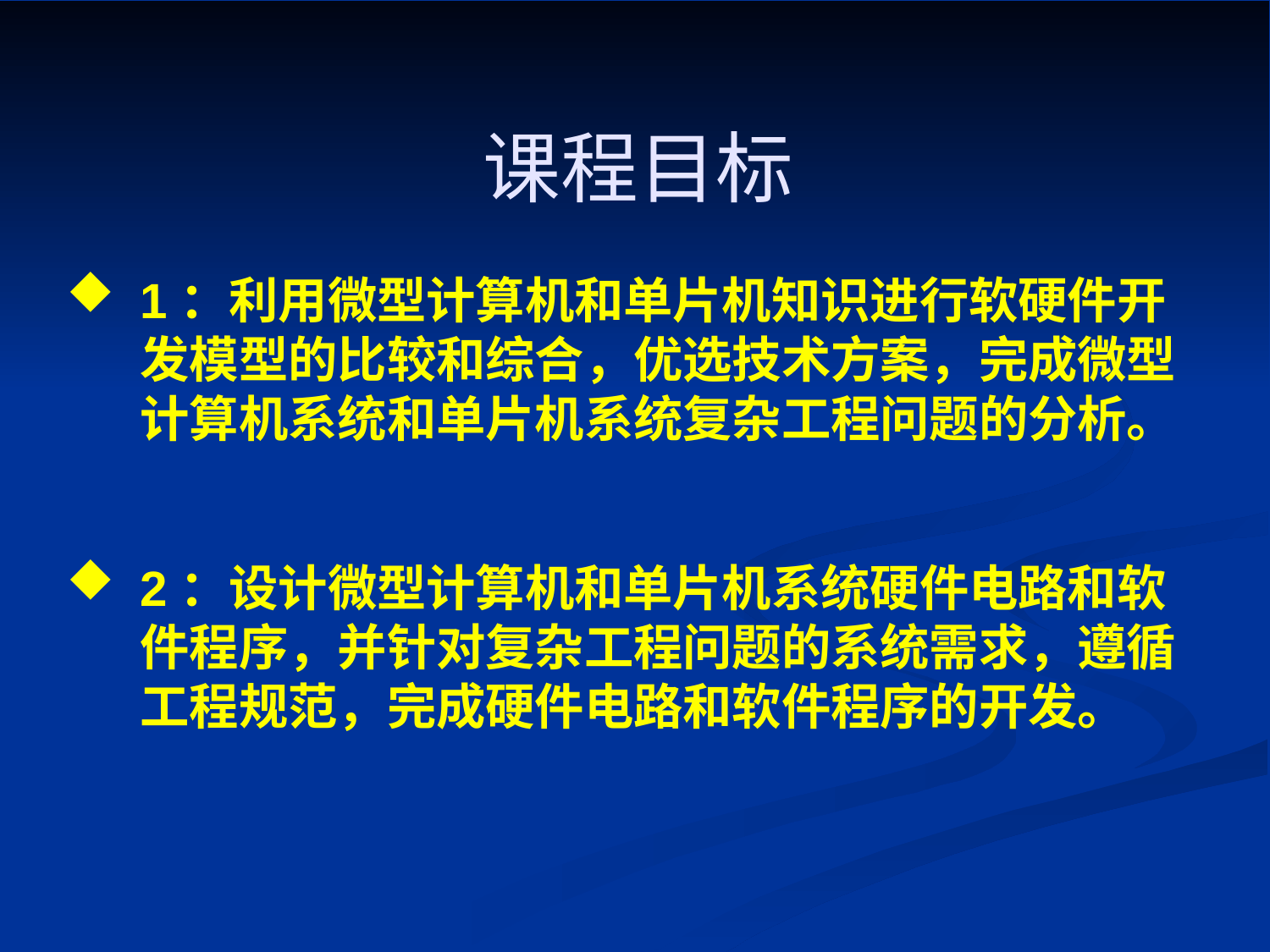

# 课程目标
1：利用微型计算机和单片机知识进行软硬件开发模型的比较和综合，优选技术方案，完成微型计算机系统和单片机系统复杂工程问题的分析。

2：设计微型计算机和单片机系统硬件电路和软件程序，并针对复杂工程问题的系统需求，遵循工程规范，完成硬件电路和软件程序的开发。